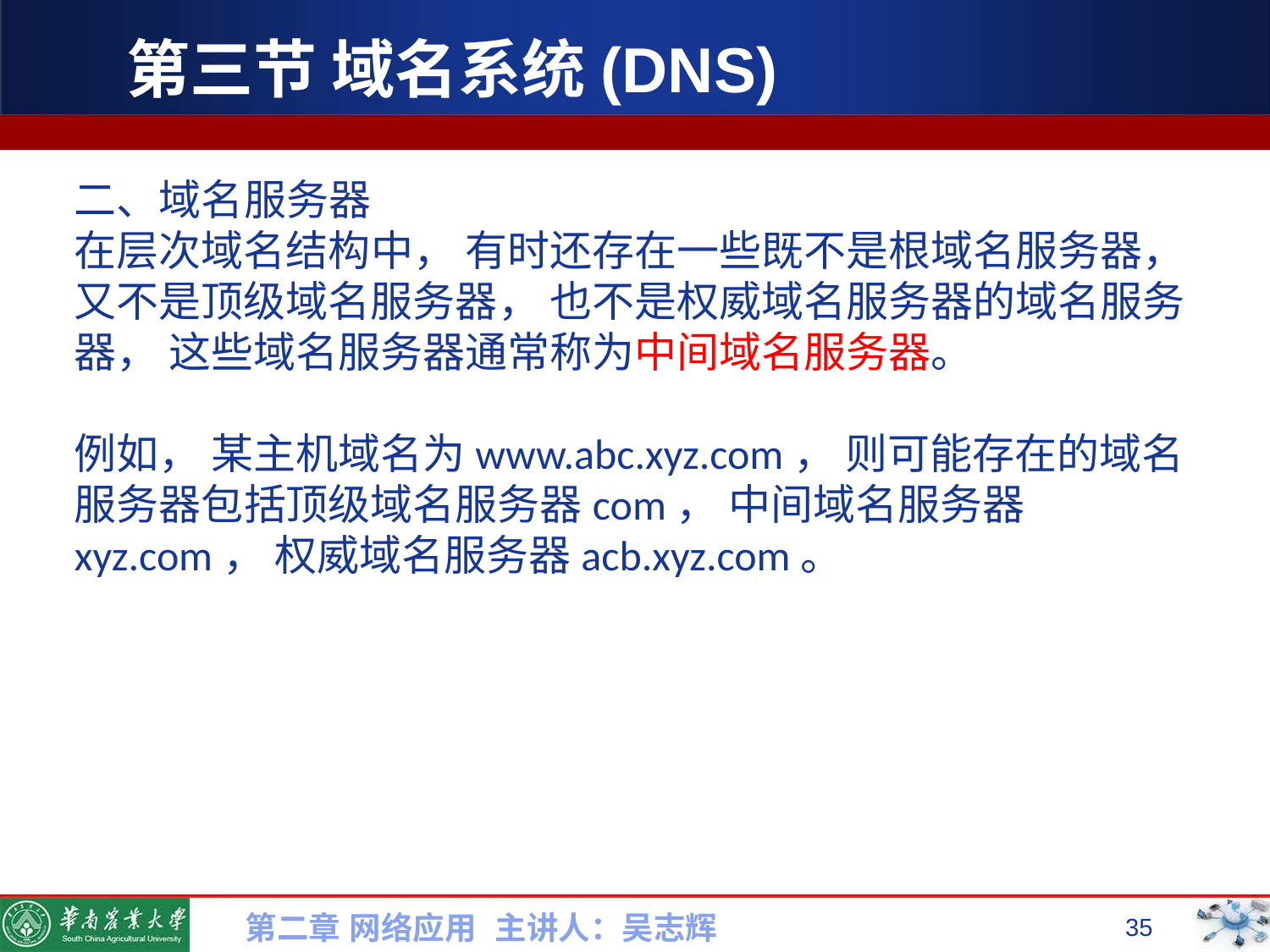

# 第三节 域名系统(DNS)
二、域名服务器
在层次域名结构中， 有时还存在一些既不是根域名服务器， 又不是顶级域名服务器， 也不是权威域名服务器的域名服务器， 这些域名服务器通常称为中间域名服务器。

例如， 某主机域名为www.abc.xyz.com， 则可能存在的域名服务器包括顶级域名服务器com， 中间域名服务器xyz.com， 权威域名服务器acb.xyz.com。
第二章 网络应用  主讲人：吴志辉
35